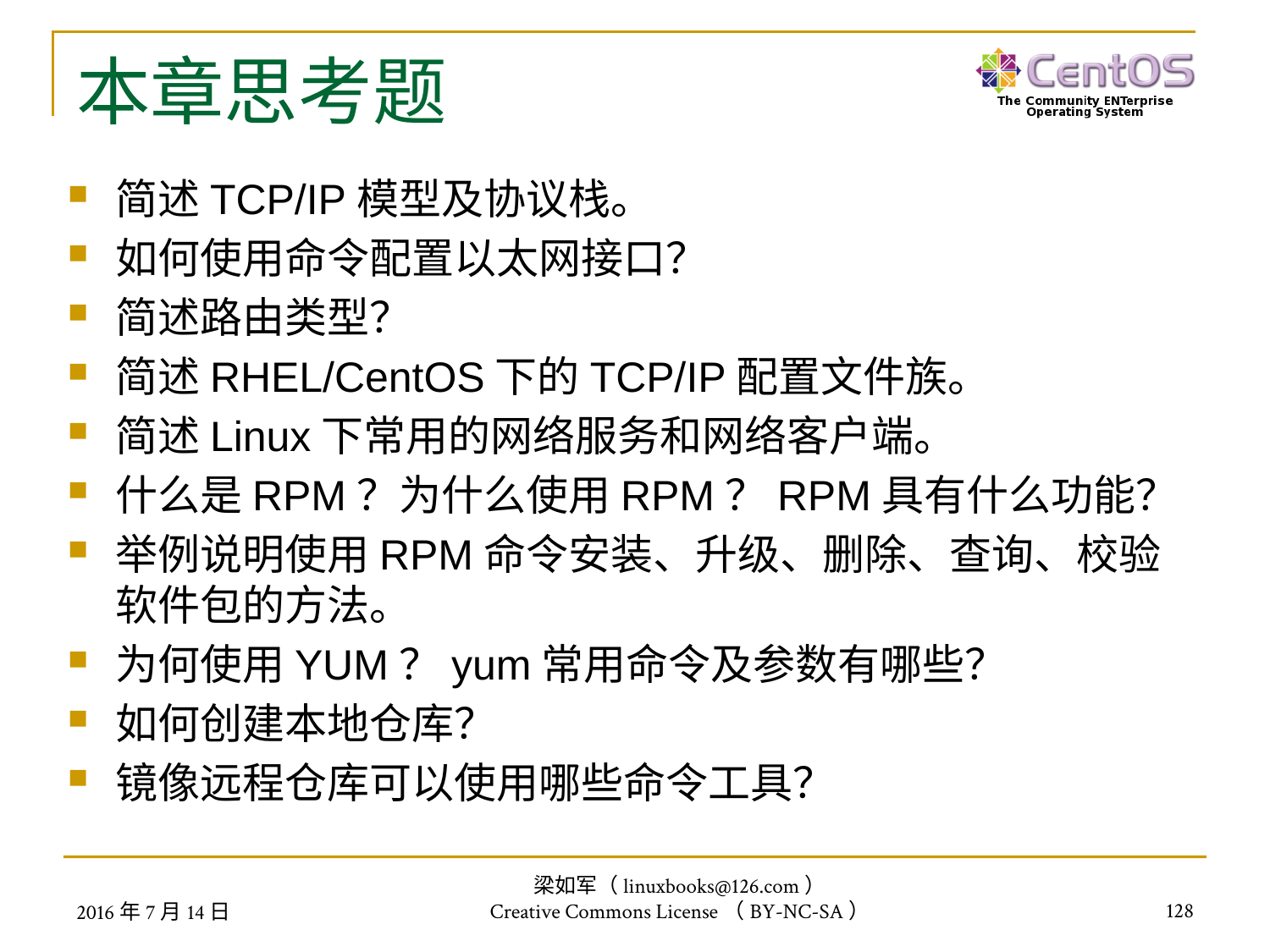

# 本章思考题
简述TCP/IP模型及协议栈。
如何使用命令配置以太网接口？
简述路由类型？
简述RHEL/CentOS下的TCP/IP配置文件族。
简述Linux下常用的网络服务和网络客户端。
什么是RPM？为什么使用RPM？RPM具有什么功能？
举例说明使用RPM命令安装、升级、删除、查询、校验软件包的方法。
为何使用YUM？yum常用命令及参数有哪些？
如何创建本地仓库？
镜像远程仓库可以使用哪些命令工具？

梁如军（linuxbooks@126.com）
Creative Commons License（BY-NC-SA）
2016年7月14日
128